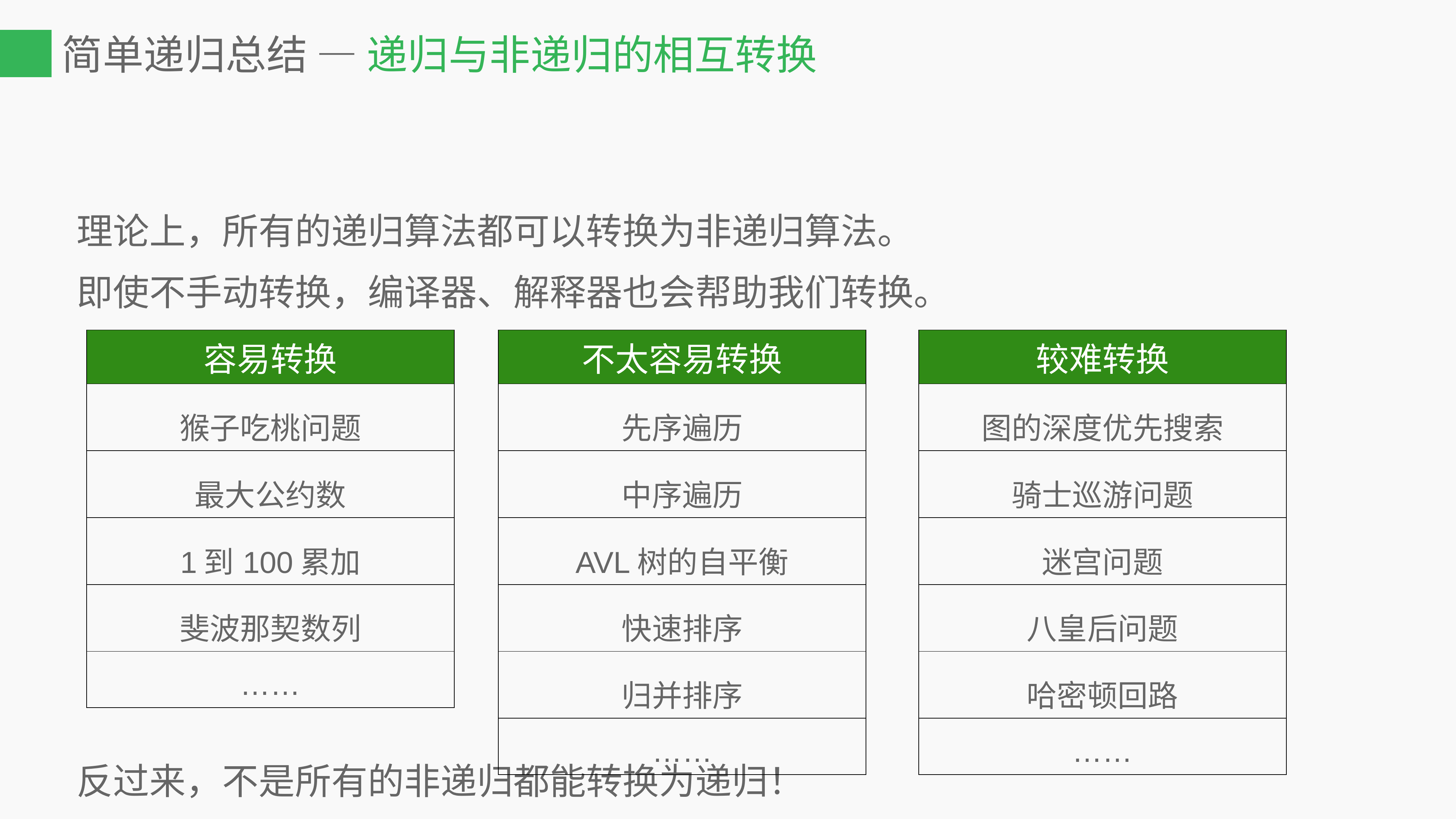

# 简单递归总结 — 递归与非递归的相互转换
理论上，所有的递归算法都可以转换为非递归算法。
即使不手动转换，编译器、解释器也会帮助我们转换。

反过来，不是所有的非递归都能转换为递归！

| 容易转换 |
| --- |
| 猴子吃桃问题 |
| 最大公约数 |
| 1到100累加 |
| 斐波那契数列 |
| …… |
| 较难转换 |
| --- |
| 图的深度优先搜索 |
| 骑士巡游问题 |
| 迷宫问题 |
| 八皇后问题 |
| 哈密顿回路 |
| …… |
| 不太容易转换 |
| --- |
| 先序遍历 |
| 中序遍历 |
| AVL树的自平衡 |
| 快速排序 |
| 归并排序 |
| …… |